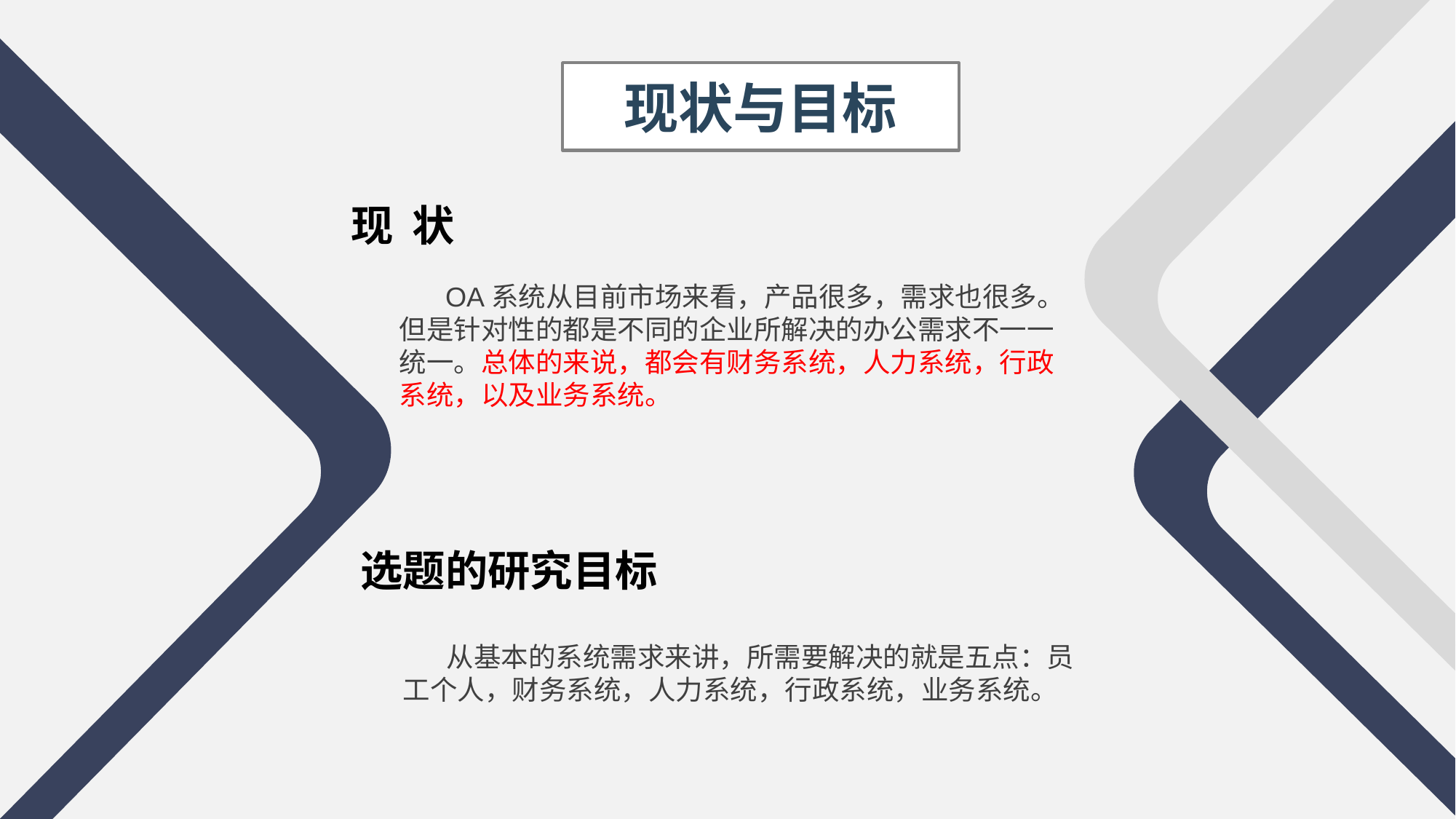

现状与目标
现  状
      OA系统从目前市场来看，产品很多，需求也很多。
但是针对性的都是不同的企业所解决的办公需求不一一
统一。总体的来说，都会有财务系统，人力系统，行政
系统，以及业务系统。
选题的研究目标
      从基本的系统需求来讲，所需要解决的就是五点：员
工个人，财务系统，人力系统，行政系统，业务系统。